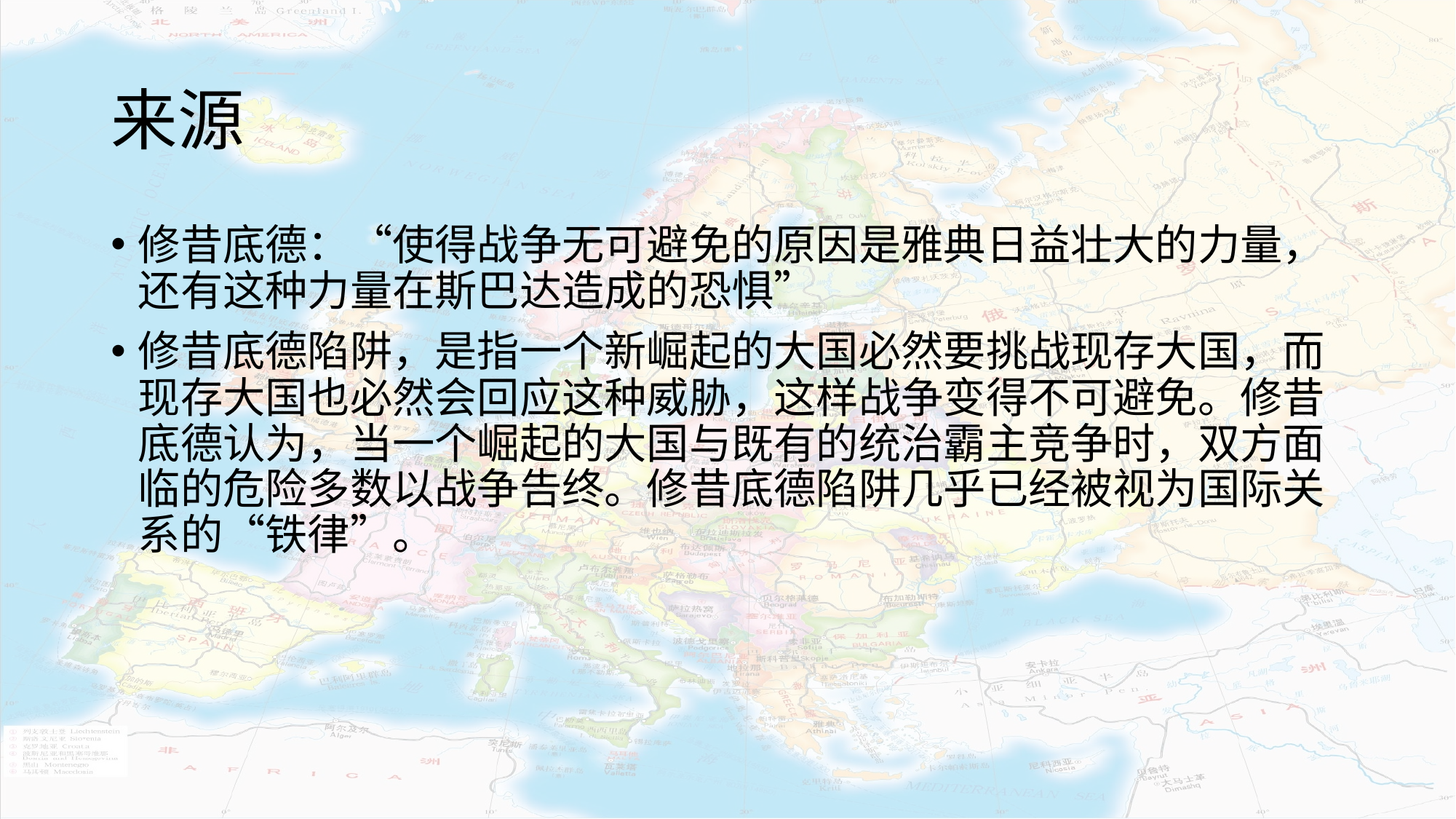

# 来源
修昔底德：“使得战争无可避免的原因是雅典日益壮大的力量，还有这种力量在斯巴达造成的恐惧”
修昔底德陷阱，是指一个新崛起的大国必然要挑战现存大国，而现存大国也必然会回应这种威胁，这样战争变得不可避免。修昔底德认为，当一个崛起的大国与既有的统治霸主竞争时，双方面临的危险多数以战争告终。修昔底德陷阱几乎已经被视为国际关系的“铁律”。